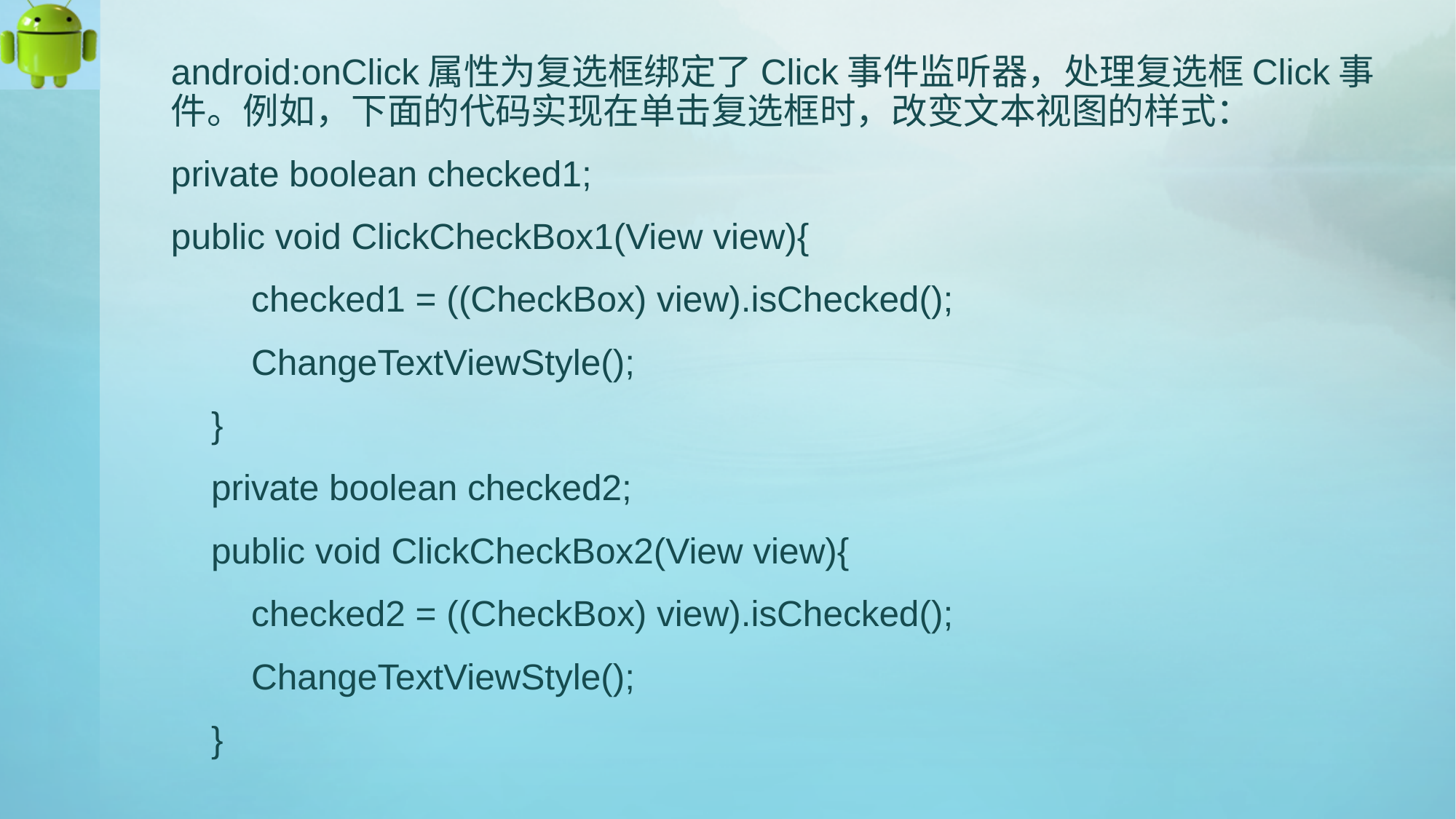

android:onClick属性为复选框绑定了Click事件监听器，处理复选框Click事件。例如，下面的代码实现在单击复选框时，改变文本视图的样式：
private boolean checked1;
public void ClickCheckBox1(View view){
        checked1 = ((CheckBox) view).isChecked();
        ChangeTextViewStyle();
    }
    private boolean checked2;
    public void ClickCheckBox2(View view){
        checked2 = ((CheckBox) view).isChecked();
        ChangeTextViewStyle();
    }